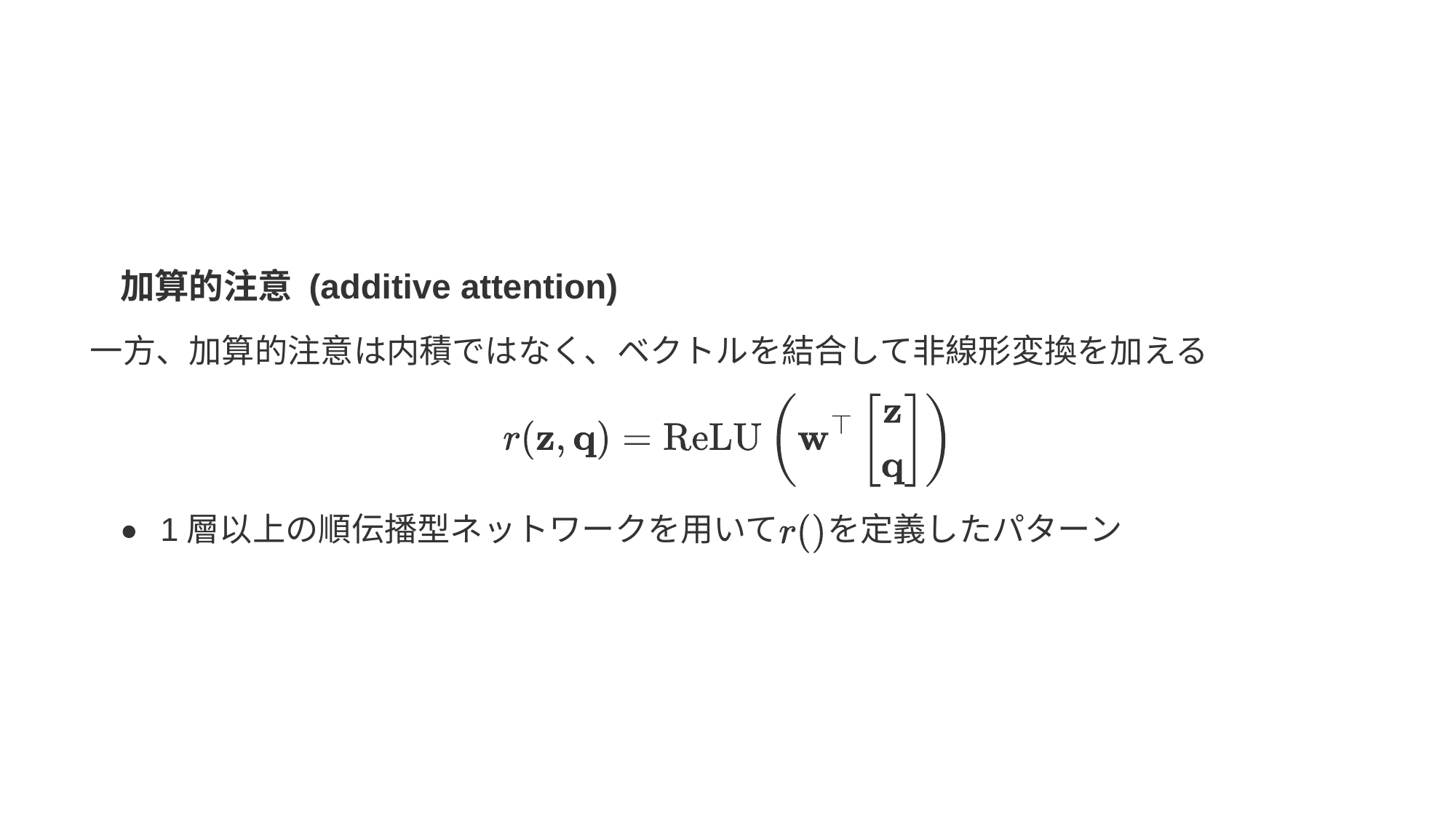

加算的注意 (additive attention)
一方、加算的注意は内積ではなく、ベクトルを結合して非線形変換を加える

1層以上の順伝播型ネットワークを用いて
を定義したパターン